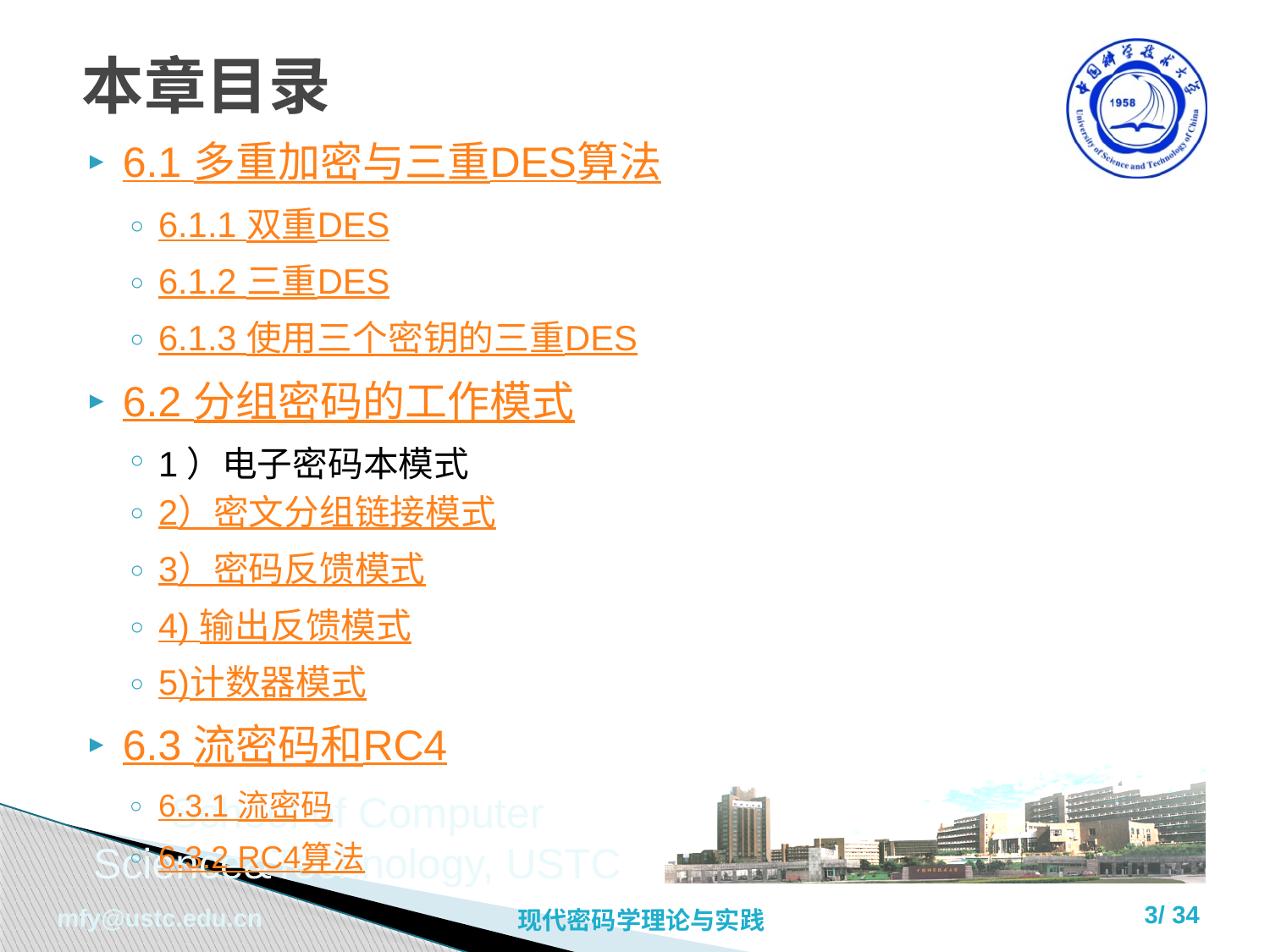

# 本章目录
6.1 多重加密与三重DES算法
6.1.1 双重DES
6.1.2 三重DES
6.1.3 使用三个密钥的三重DES
6.2 分组密码的工作模式
1）电子密码本模式
2）密文分组链接模式
3）密码反馈模式
4) 输出反馈模式
5)计数器模式
6.3 流密码和RC4
6.3.1 流密码
6.3.2 RC4算法